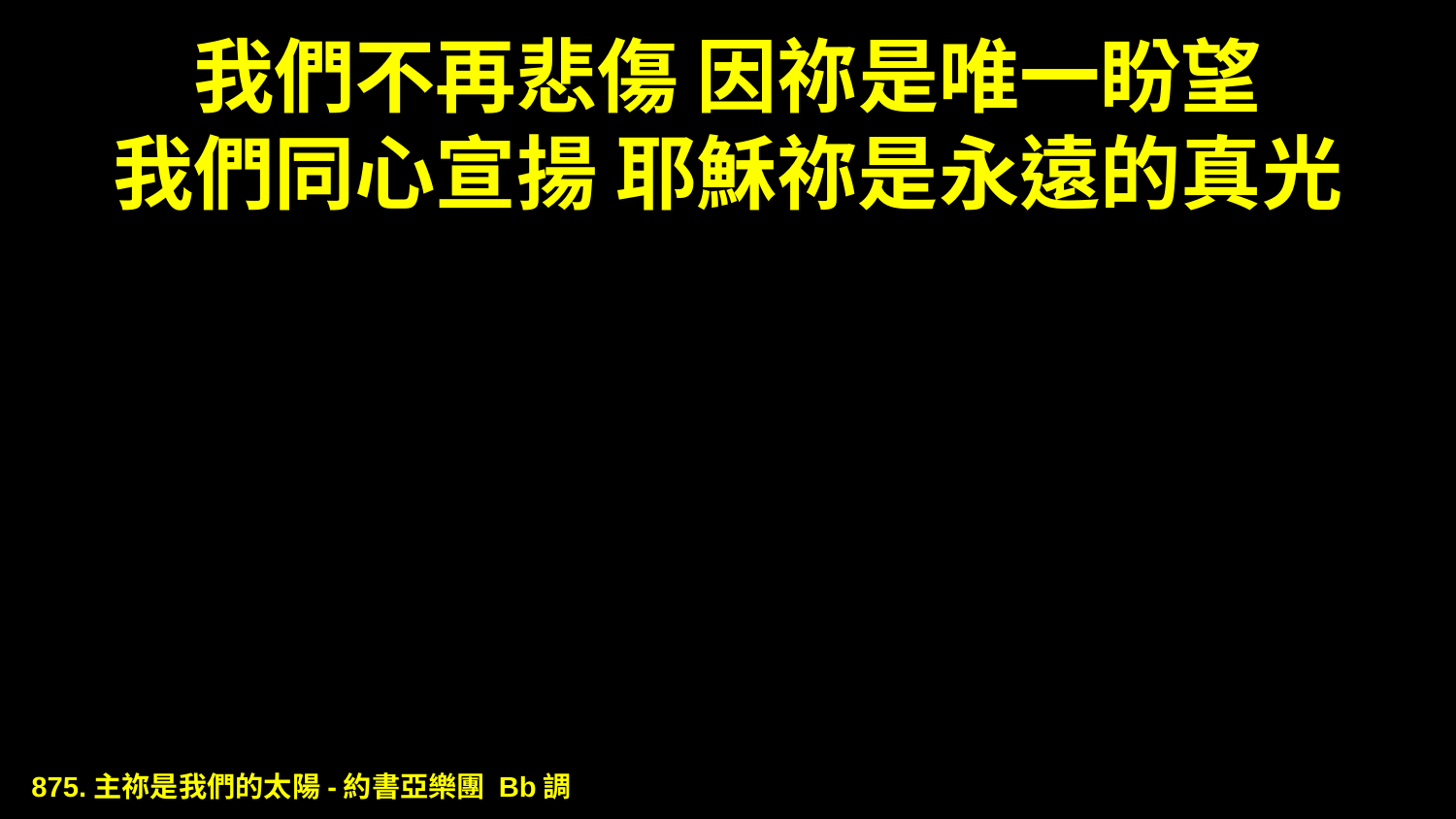

# 我們不再悲傷 因祢是唯一盼望 我們同心宣揚 耶穌祢是永遠的真光
875.主祢是我們的太陽-約書亞樂團 Bb調